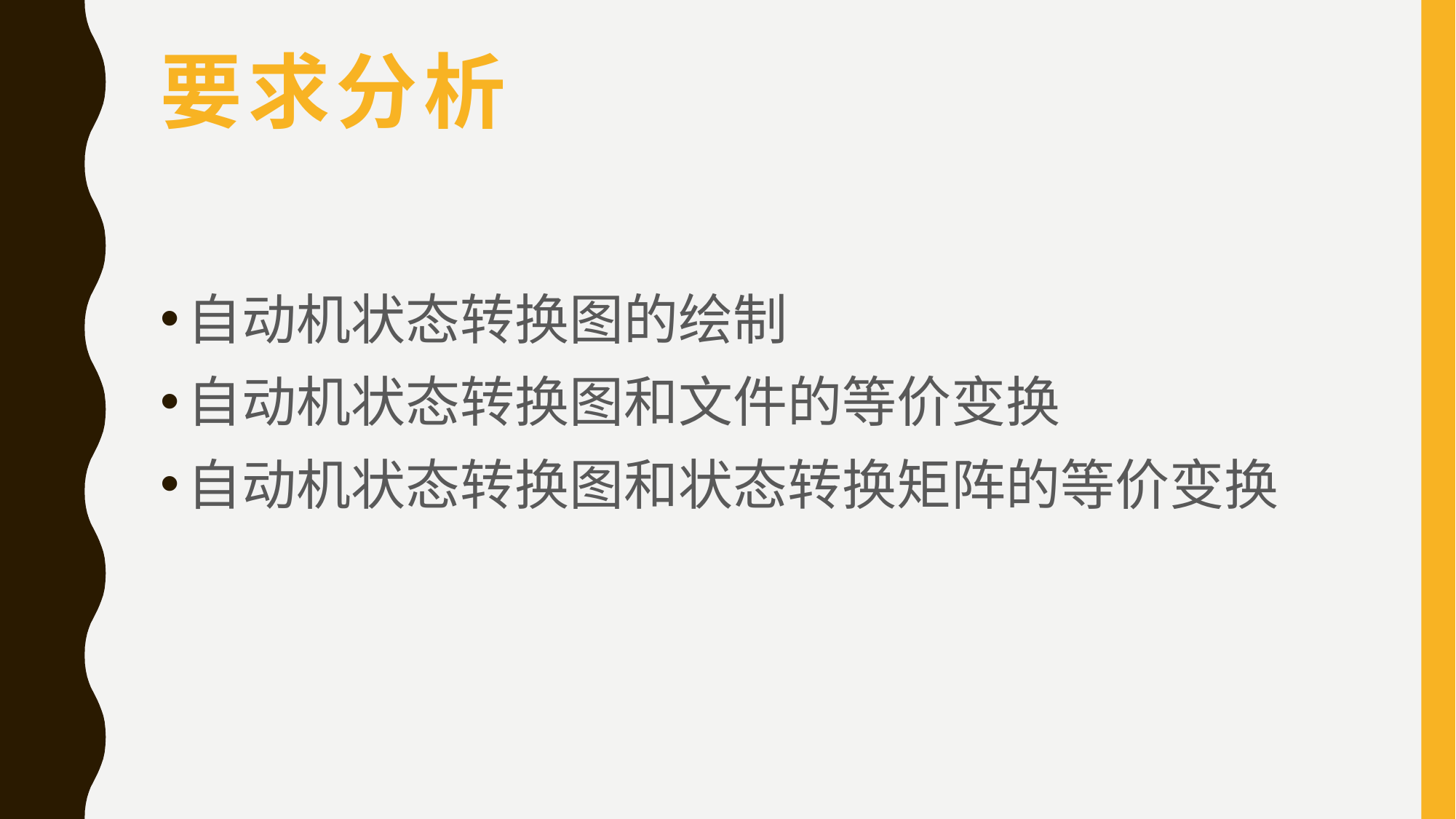

# 要求分析
自动机状态转换图的绘制
自动机状态转换图和文件的等价变换
自动机状态转换图和状态转换矩阵的等价变换